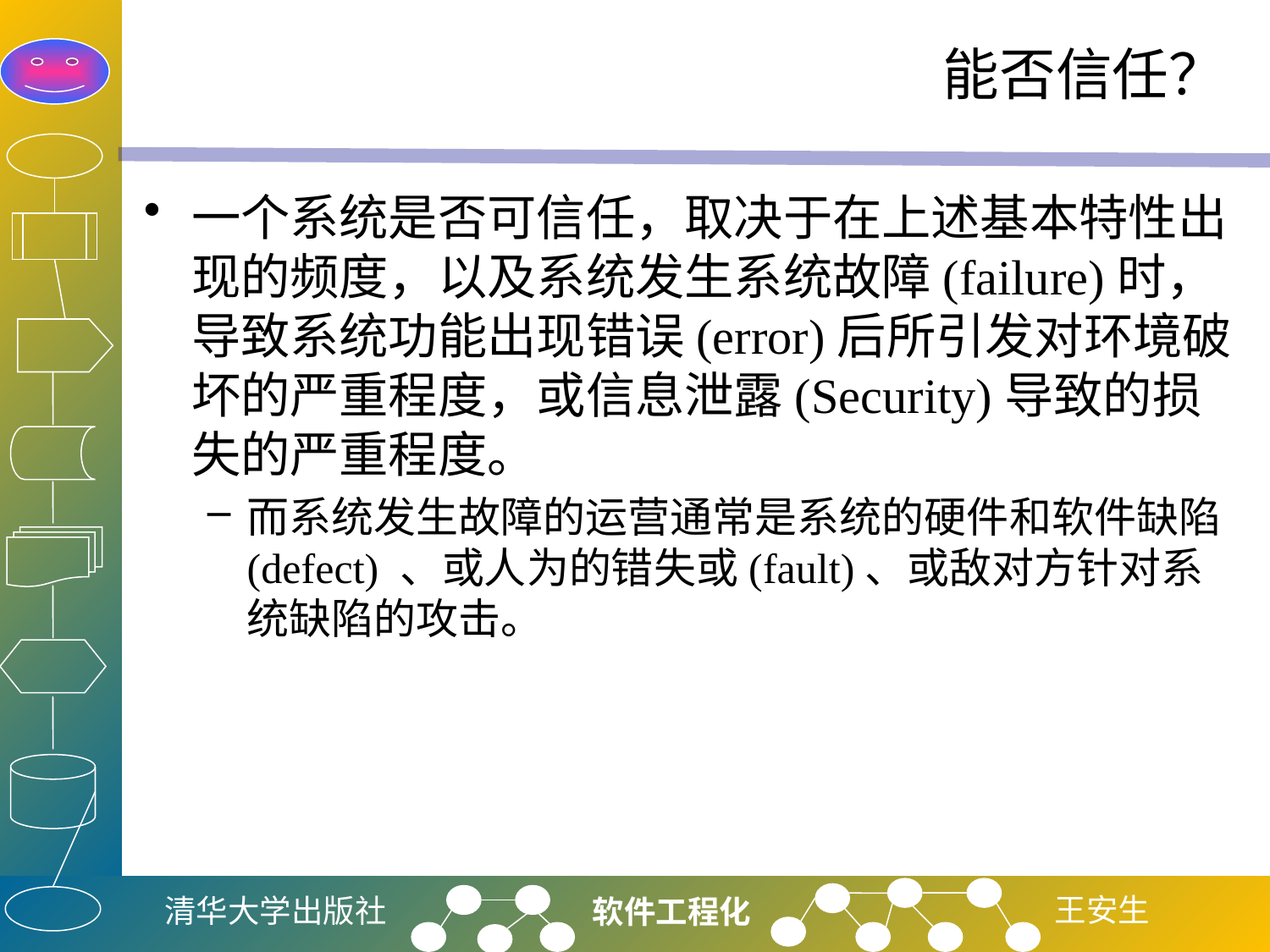

# 能否信任？
一个系统是否可信任，取决于在上述基本特性出现的频度，以及系统发生系统故障(failure)时，导致系统功能出现错误(error)后所引发对环境破坏的严重程度，或信息泄露(Security)导致的损失的严重程度。
而系统发生故障的运营通常是系统的硬件和软件缺陷(defect) 、或人为的错失或(fault)、或敌对方针对系统缺陷的攻击。